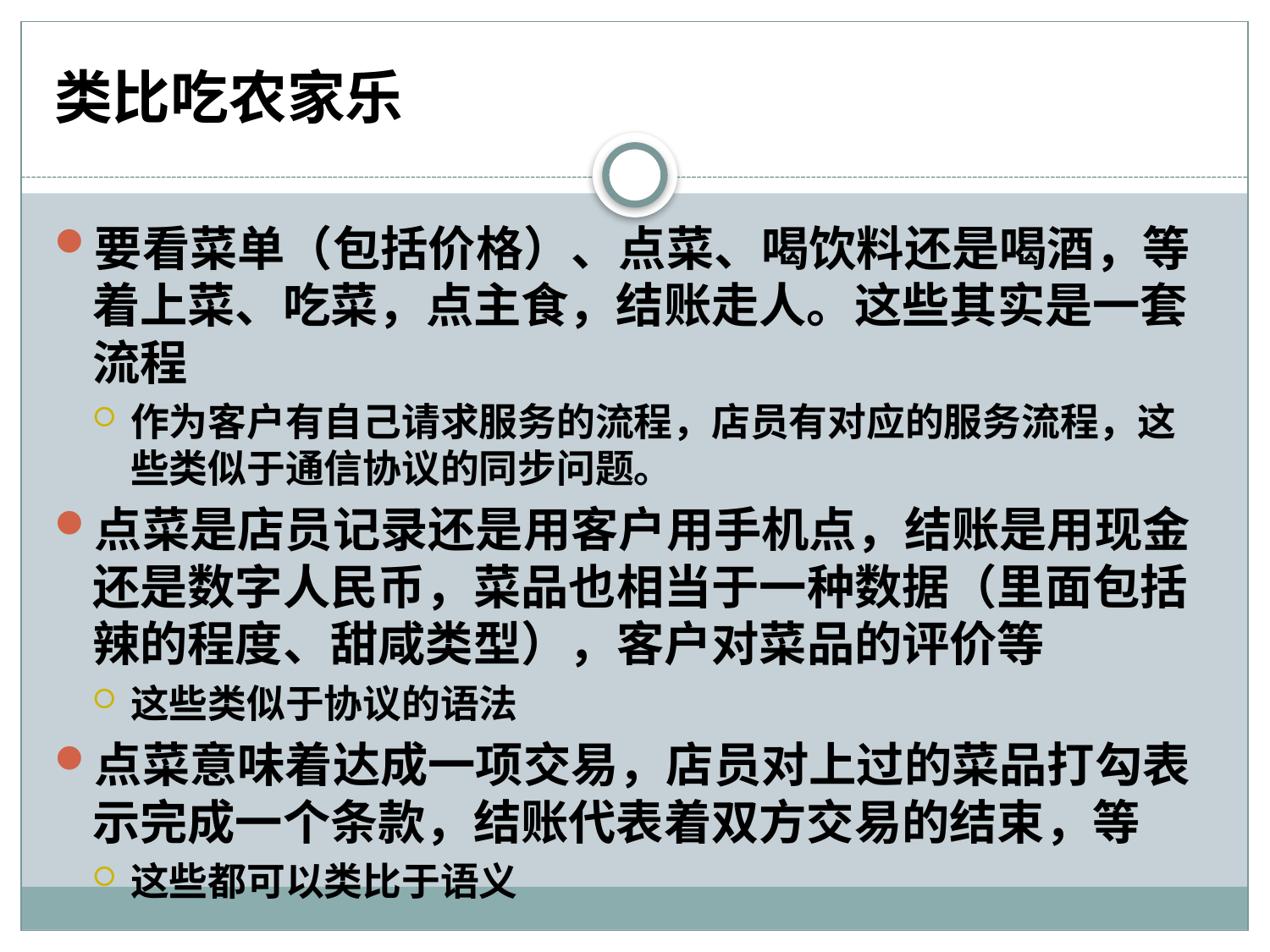

# 类比吃农家乐
要看菜单（包括价格）、点菜、喝饮料还是喝酒，等着上菜、吃菜，点主食，结账走人。这些其实是一套流程
作为客户有自己请求服务的流程，店员有对应的服务流程，这些类似于通信协议的同步问题。
点菜是店员记录还是用客户用手机点，结账是用现金还是数字人民币，菜品也相当于一种数据（里面包括辣的程度、甜咸类型），客户对菜品的评价等
这些类似于协议的语法
点菜意味着达成一项交易，店员对上过的菜品打勾表示完成一个条款，结账代表着双方交易的结束，等
这些都可以类比于语义